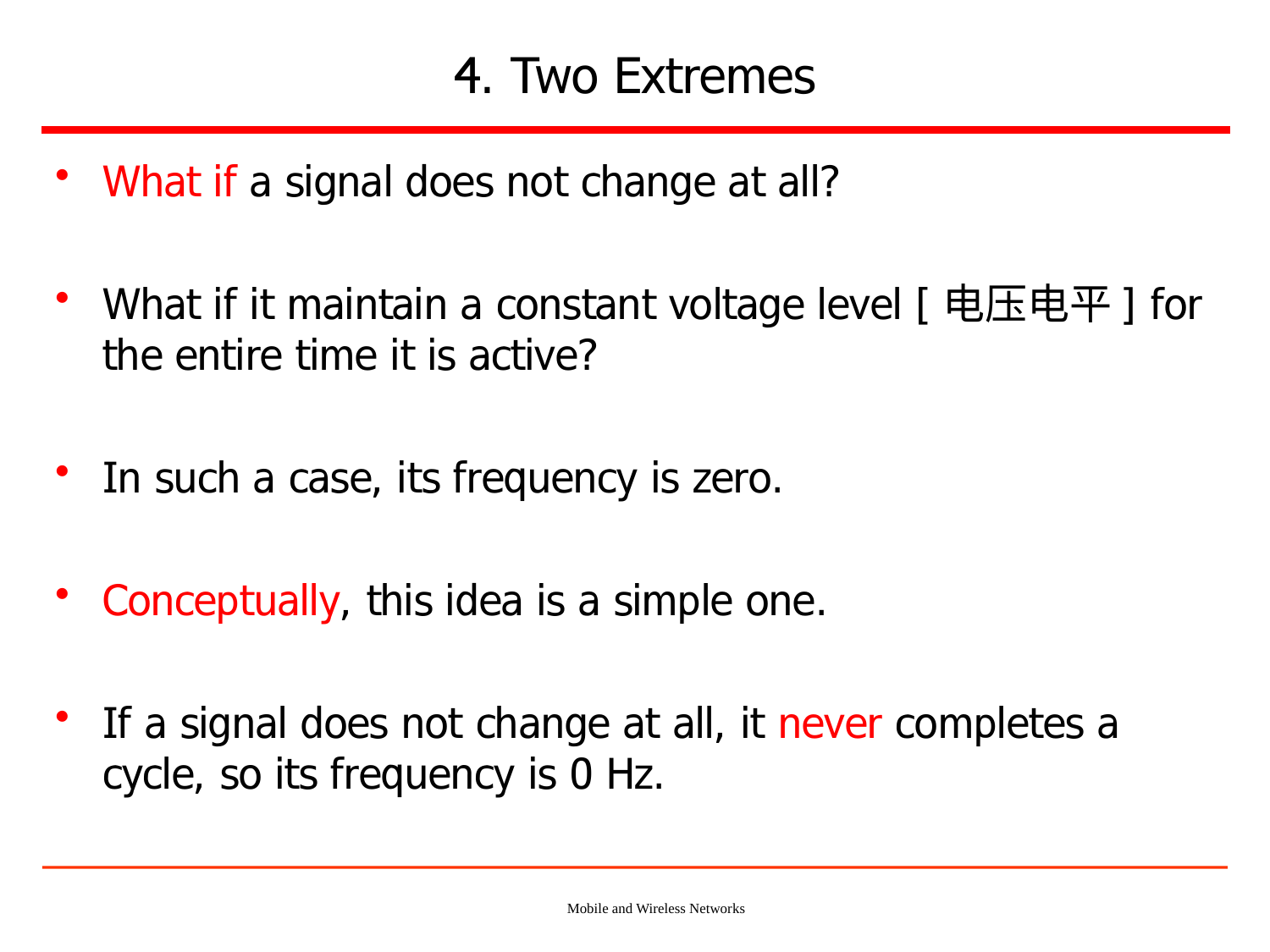

# 4. Two Extremes
What if a signal does not change at all?

What if it maintain a constant voltage level [电压电平] for the entire time it is active?

In such a case, its frequency is zero.

Conceptually, this idea is a simple one.

If a signal does not change at all, it never completes a cycle, so its frequency is 0 Hz.

Mobile and Wireless Networks